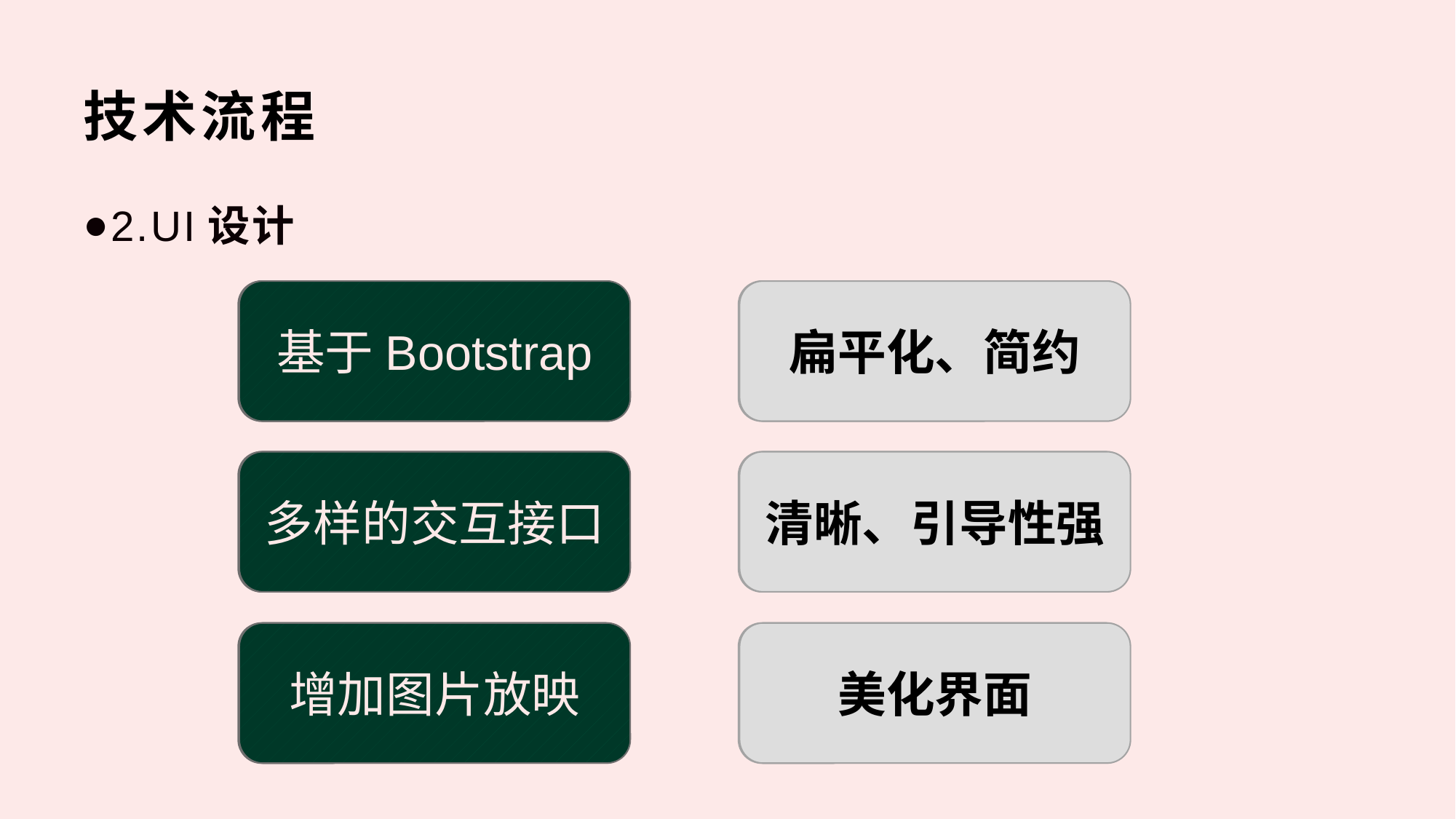

# 技术流程
2.UI设计
基于Bootstrap
基于Bootstrap
扁平化、简约
扁平化、简约
多样的交互接口
多样的交互接口
清晰、引导性强
清晰、引导性强
增加图片放映
增加图片放映
美化界面
美化界面